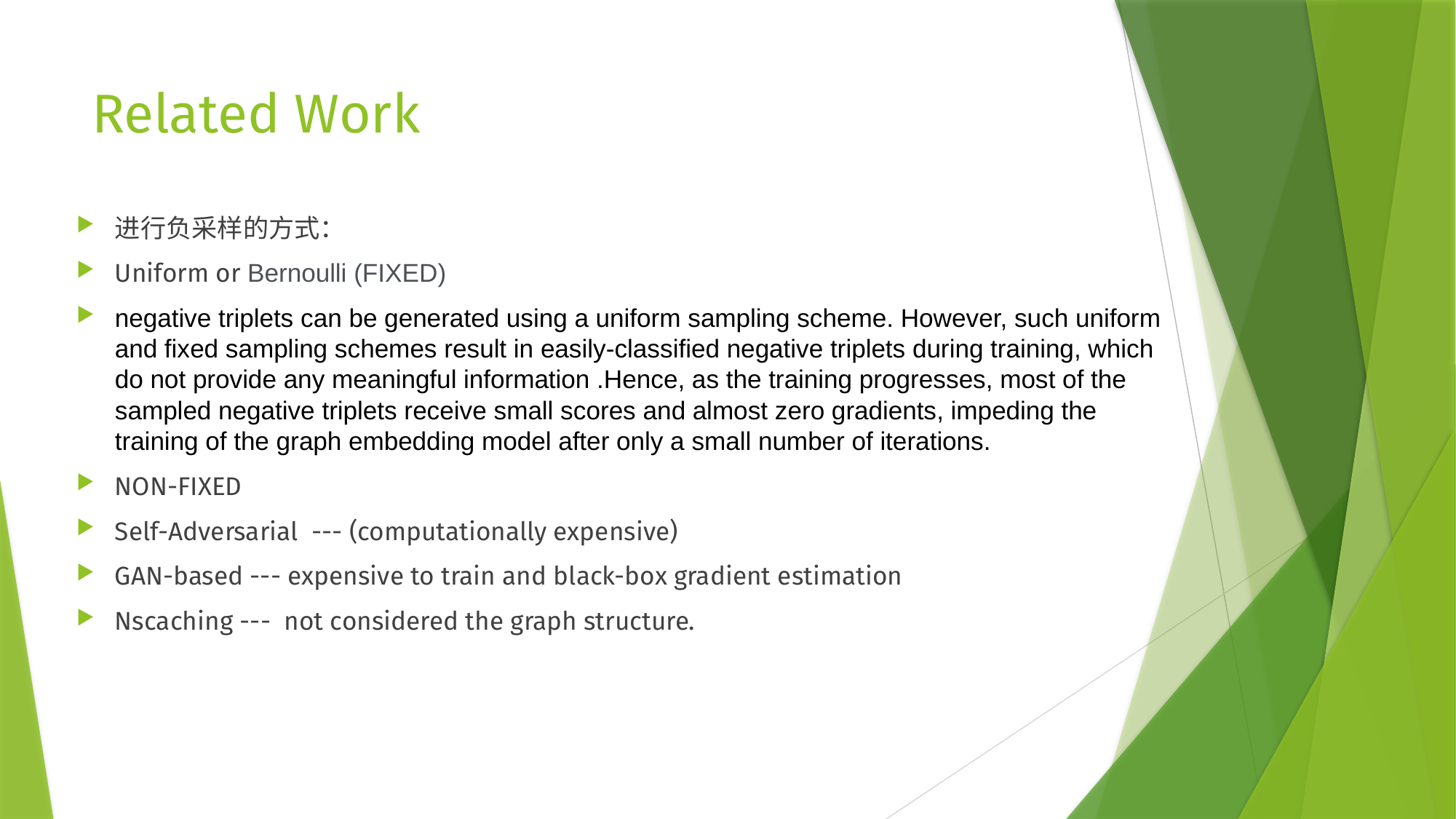

# Related Work
进行负采样的方式：
Uniform or Bernoulli (FIXED)
negative triplets can be generated using a uniform sampling scheme. However, such uniform and fixed sampling schemes result in easily-classified negative triplets during training, which do not provide any meaningful information .Hence, as the training progresses, most of the sampled negative triplets receive small scores and almost zero gradients, impeding the training of the graph embedding model after only a small number of iterations.
NON-FIXED
Self-Adversarial  --- (computationally expensive)
GAN-based --- expensive to train and black-box gradient estimation
Nscaching ---  not considered the graph structure.